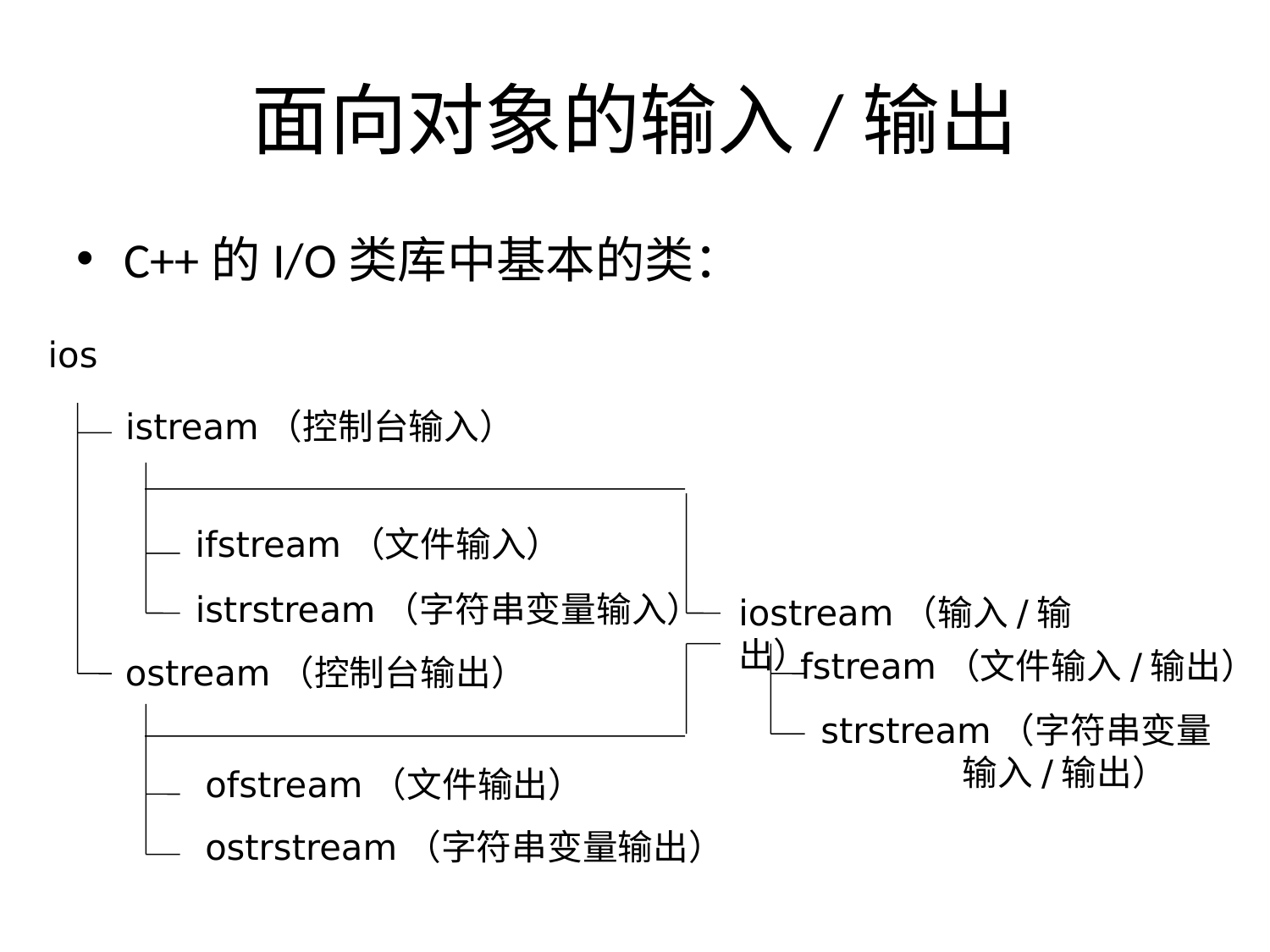

# 面向对象的输入/输出
C++的I/O类库中基本的类：
ios
istream（控制台输入）

ifstream（文件输入）

istrstream（字符串变量输入）
iostream（输入/输出）

fstream（文件输入/输出）

ostream（控制台输出）

strstream（字符串变量
                 输入/输出）

ofstream（文件输出）

ostrstream（字符串变量输出）